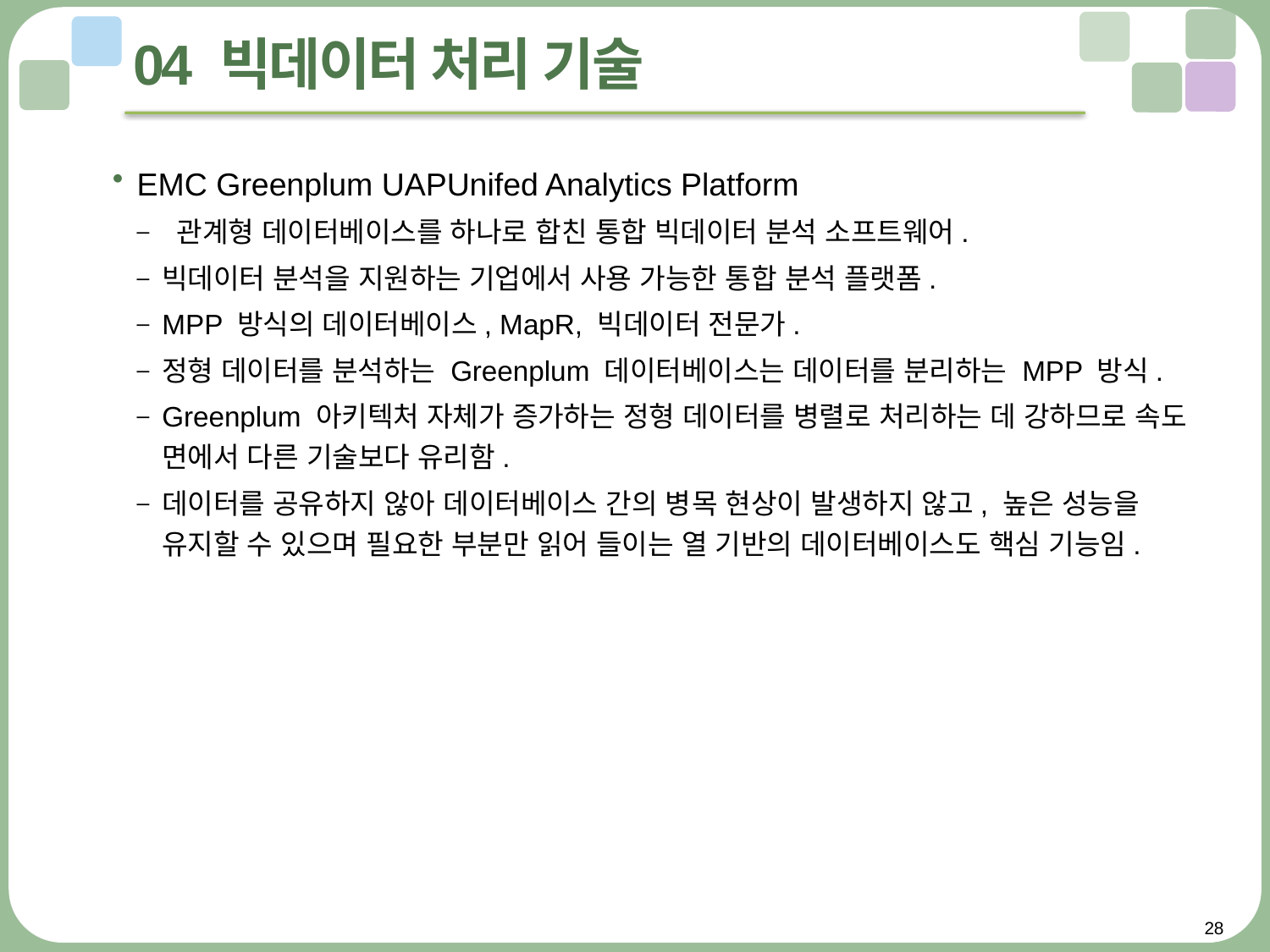

# 04 빅데이터 처리 기술
EMC Greenplum UAPUnifed Analytics Platform
 관계형 데이터베이스를 하나로 합친 통합 빅데이터 분석 소프트웨어.
빅데이터 분석을 지원하는 기업에서 사용 가능한 통합 분석 플랫폼.
MPP 방식의 데이터베이스, MapR, 빅데이터 전문가.
정형 데이터를 분석하는 Greenplum 데이터베이스는 데이터를 분리하는 MPP 방식.
Greenplum 아키텍처 자체가 증가하는 정형 데이터를 병렬로 처리하는 데 강하므로 속도 면에서 다른 기술보다 유리함.
데이터를 공유하지 않아 데이터베이스 간의 병목 현상이 발생하지 않고, 높은 성능을 유지할 수 있으며 필요한 부분만 읽어 들이는 열 기반의 데이터베이스도 핵심 기능임.